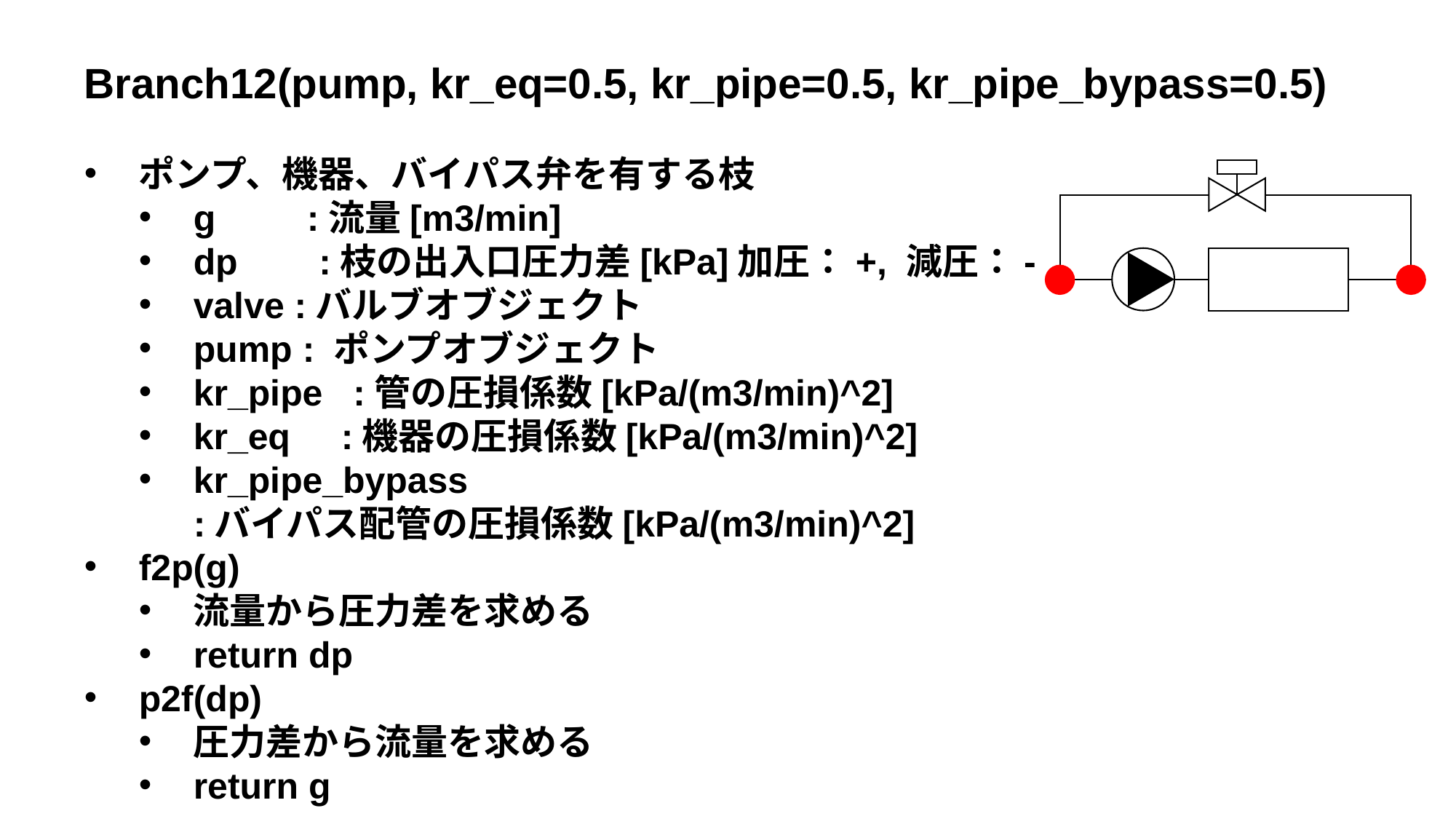

Branch12(pump, kr_eq=0.5, kr_pipe=0.5, kr_pipe_bypass=0.5)
ポンプ、機器、バイパス弁を有する枝
g         :流量[m3/min]
dp        :枝の出入口圧力差[kPa]加圧：+, 減圧：-
valve :バルブオブジェクト
pump : ポンプオブジェクト
kr_pipe   :管の圧損係数[kPa/(m3/min)^2]
kr_eq     :機器の圧損係数[kPa/(m3/min)^2]
kr_pipe_bypass :バイパス配管の圧損係数[kPa/(m3/min)^2]
f2p(g)
流量から圧力差を求める
return dp
p2f(dp)
圧力差から流量を求める
return g